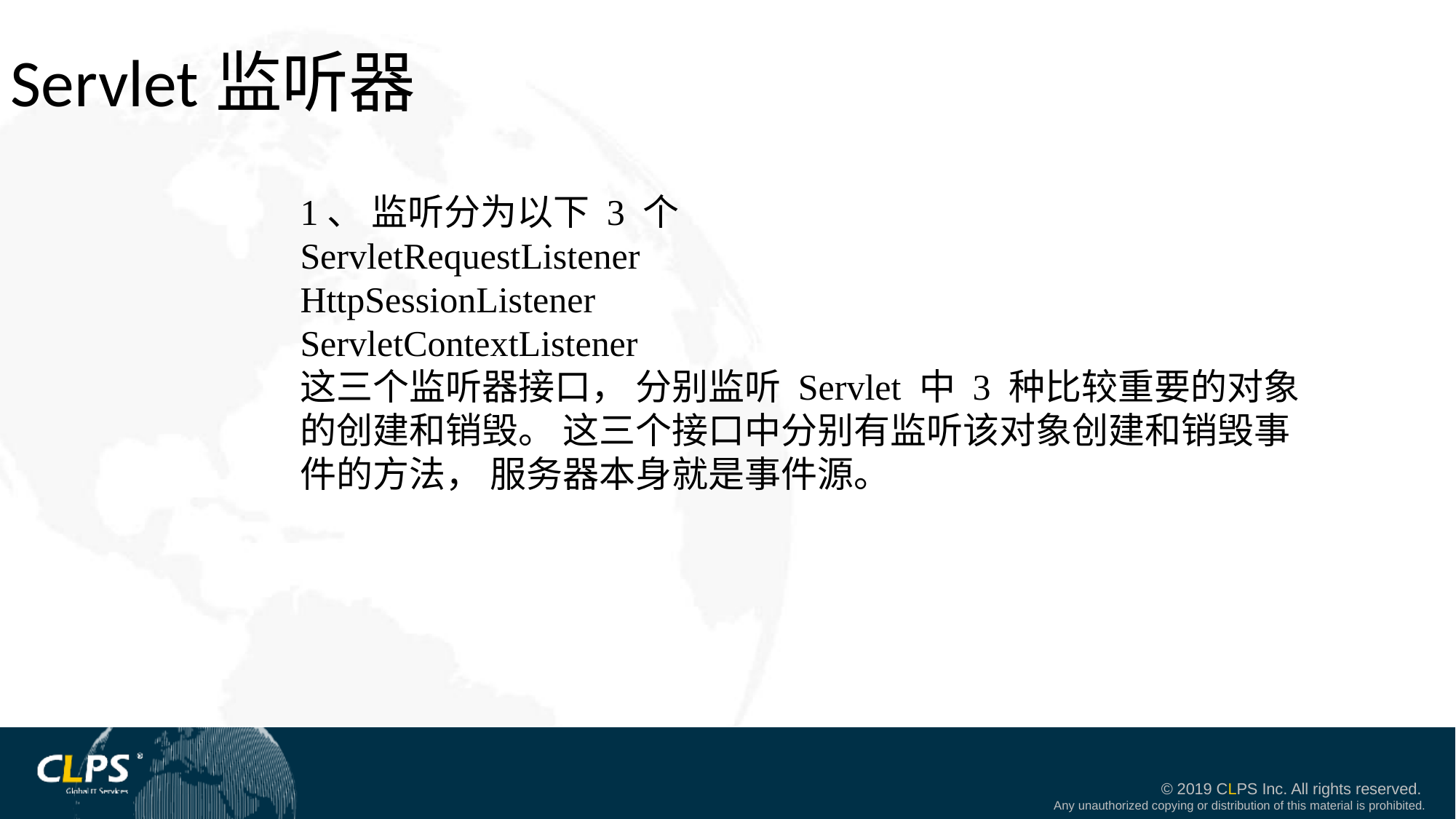

Servlet监听器
1、 监听分为以下 3 个
ServletRequestListener
HttpSessionListener
ServletContextListener
这三个监听器接口， 分别监听 Servlet 中 3 种比较重要的对象的创建和销毁。 这三个接口中分别有监听该对象创建和销毁事件的方法， 服务器本身就是事件源。